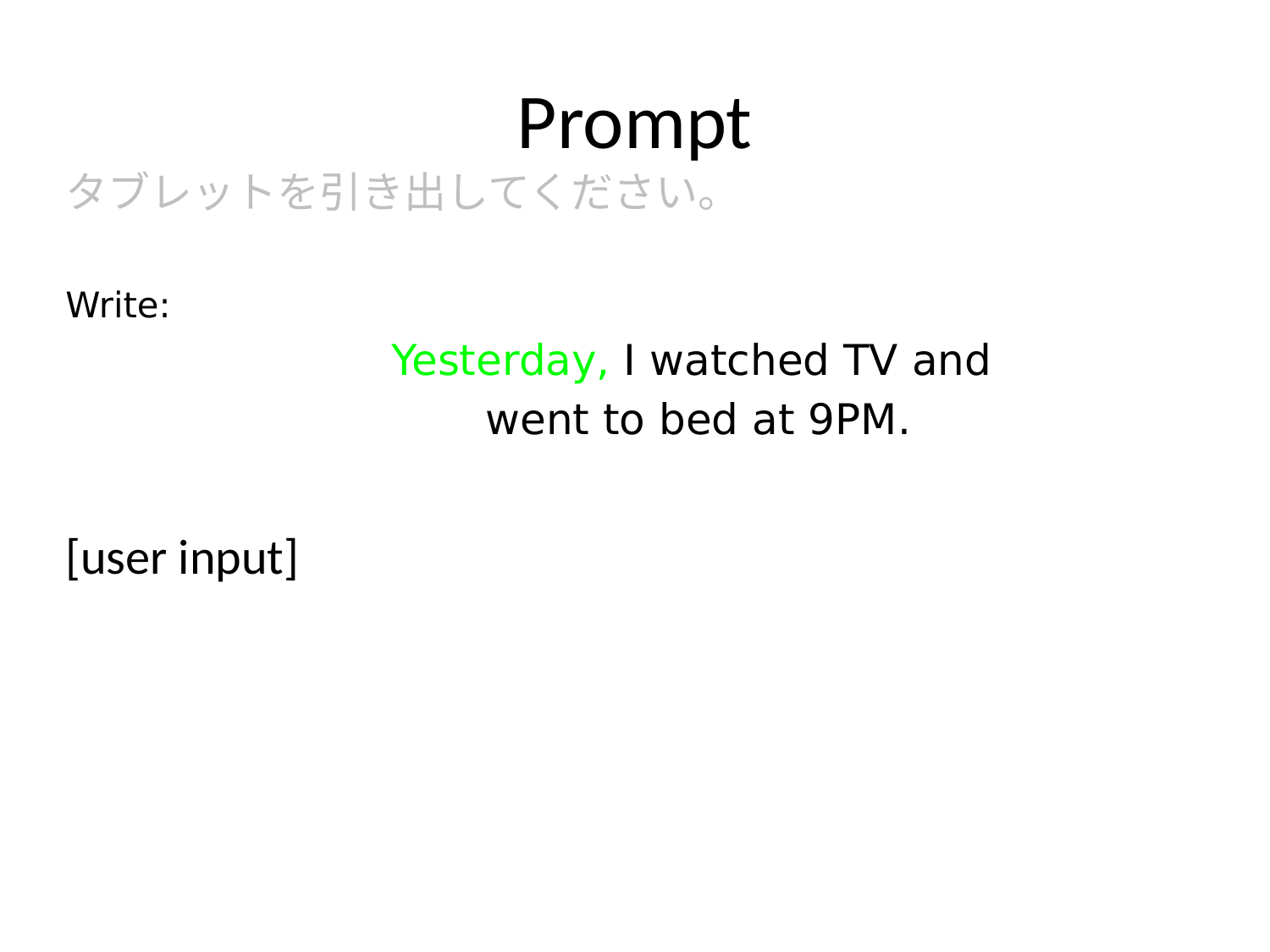

# Prompt
タブレットを引き出してください。

Write:
	Yesterday, I watched TV and
	went to bed at 9PM.

[user input]